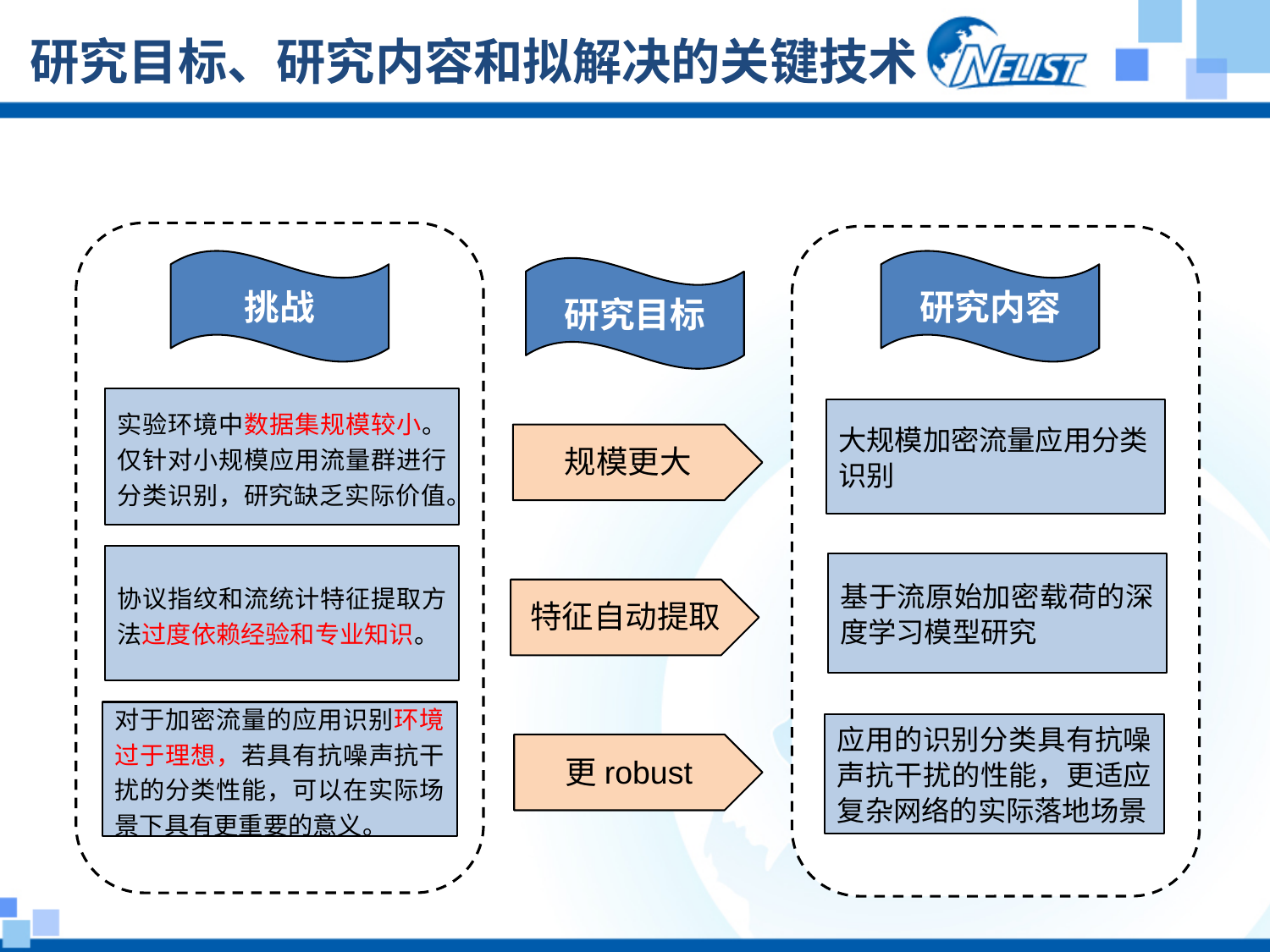

# 研究目标、研究内容和拟解决的关键技术

挑战
研究内容
研究目标
实验环境中数据集规模较小。仅针对小规模应用流量群进行分类识别，研究缺乏实际价值。
大规模加密流量应用分类识别
规模更大
协议指纹和流统计特征提取方法过度依赖经验和专业知识。
基于流原始加密载荷的深度学习模型研究
特征自动提取
对于加密流量的应用识别环境过于理想，若具有抗噪声抗干扰的分类性能，可以在实际场景下具有更重要的意义。
应用的识别分类具有抗噪声抗干扰的性能，更适应复杂网络的实际落地场景
更robust